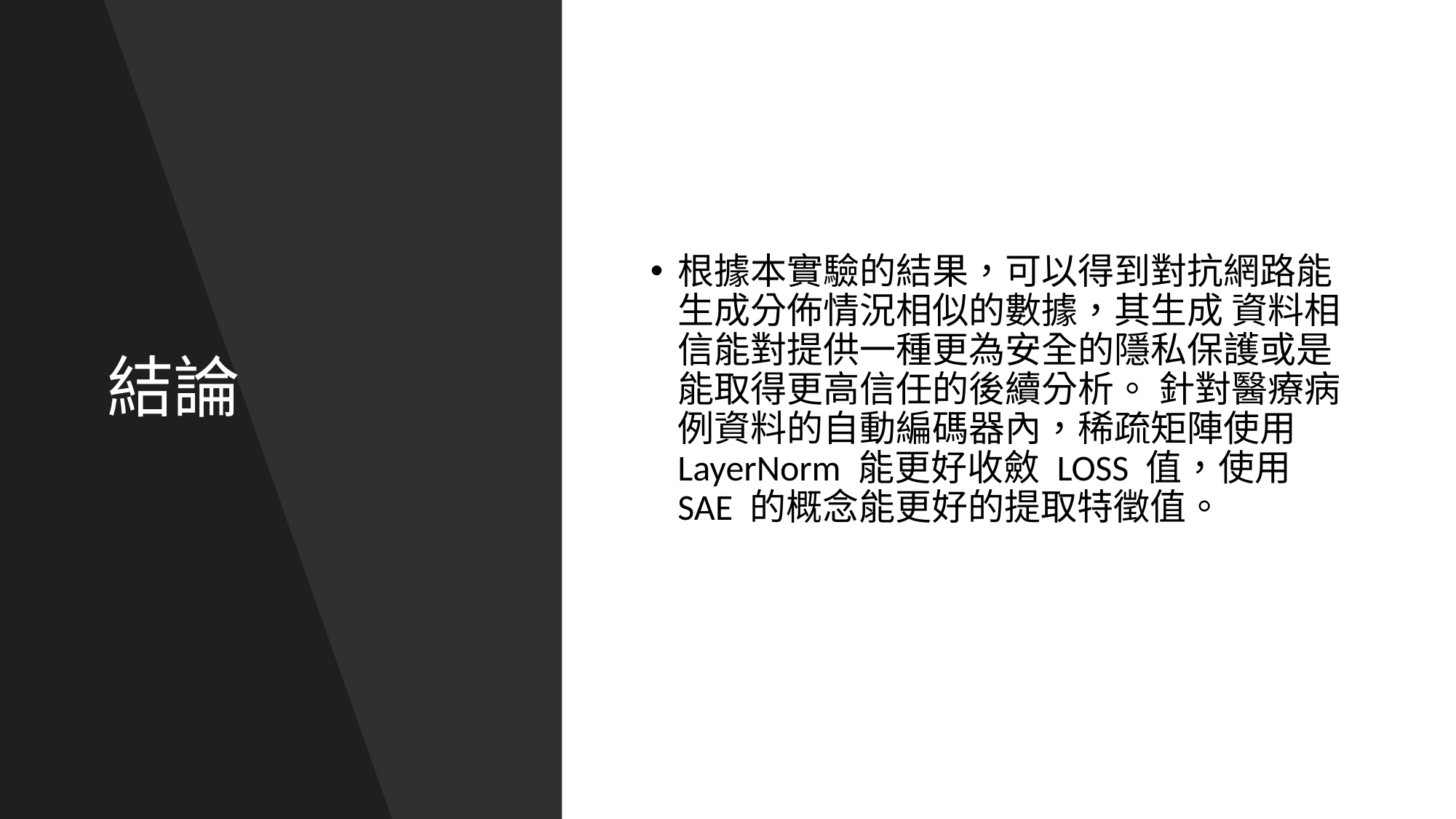

# 結論
根據本實驗的結果，可以得到對抗網路能生成分佈情況相似的數據，其生成 資料相信能對提供一種更為安全的隱私保護或是能取得更高信任的後續分析。 針對醫療病例資料的自動編碼器內，稀疏矩陣使用 LayerNorm 能更好收斂 LOSS 值，使用 SAE 的概念能更好的提取特徵值。